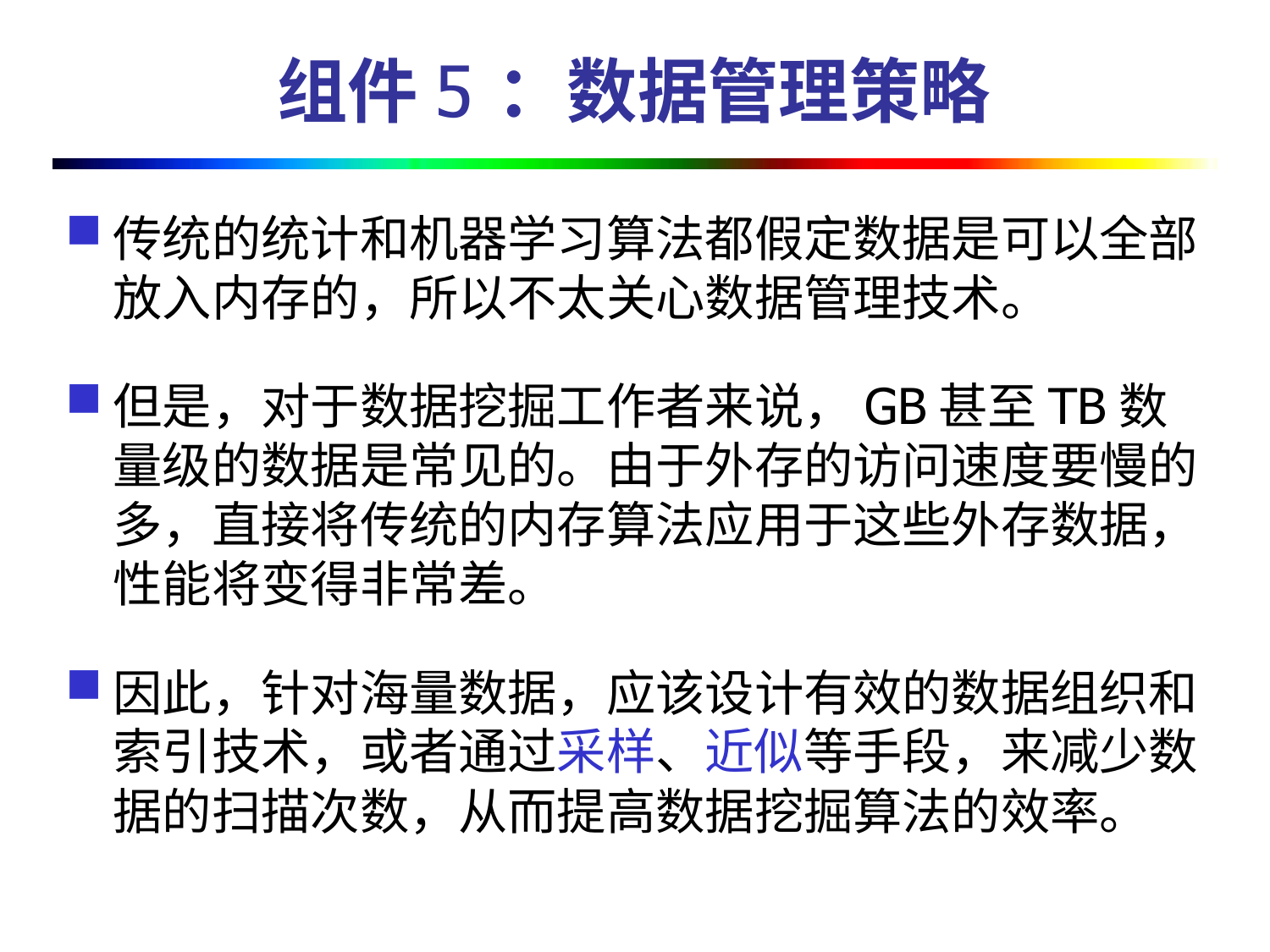

# 组件5：数据管理策略
传统的统计和机器学习算法都假定数据是可以全部放入内存的，所以不太关心数据管理技术。
但是，对于数据挖掘工作者来说，GB甚至TB数量级的数据是常见的。由于外存的访问速度要慢的多，直接将传统的内存算法应用于这些外存数据，性能将变得非常差。
因此，针对海量数据，应该设计有效的数据组织和索引技术，或者通过采样、近似等手段，来减少数据的扫描次数，从而提高数据挖掘算法的效率。